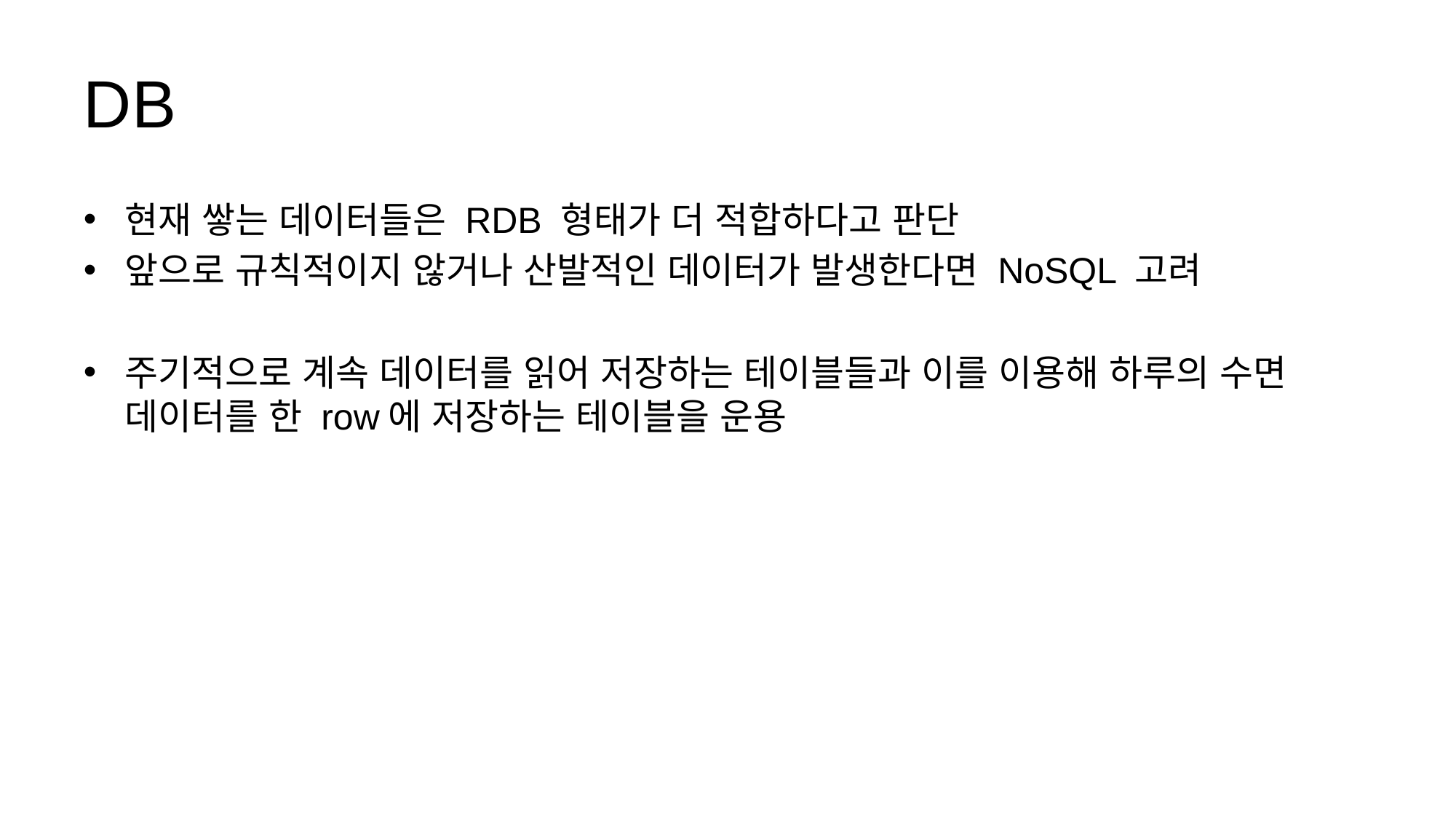

# DB
현재 쌓는 데이터들은 RDB 형태가 더 적합하다고 판단
앞으로 규칙적이지 않거나 산발적인 데이터가 발생한다면 NoSQL 고려

주기적으로 계속 데이터를 읽어 저장하는 테이블들과 이를 이용해 하루의 수면 데이터를 한 row에 저장하는 테이블을 운용